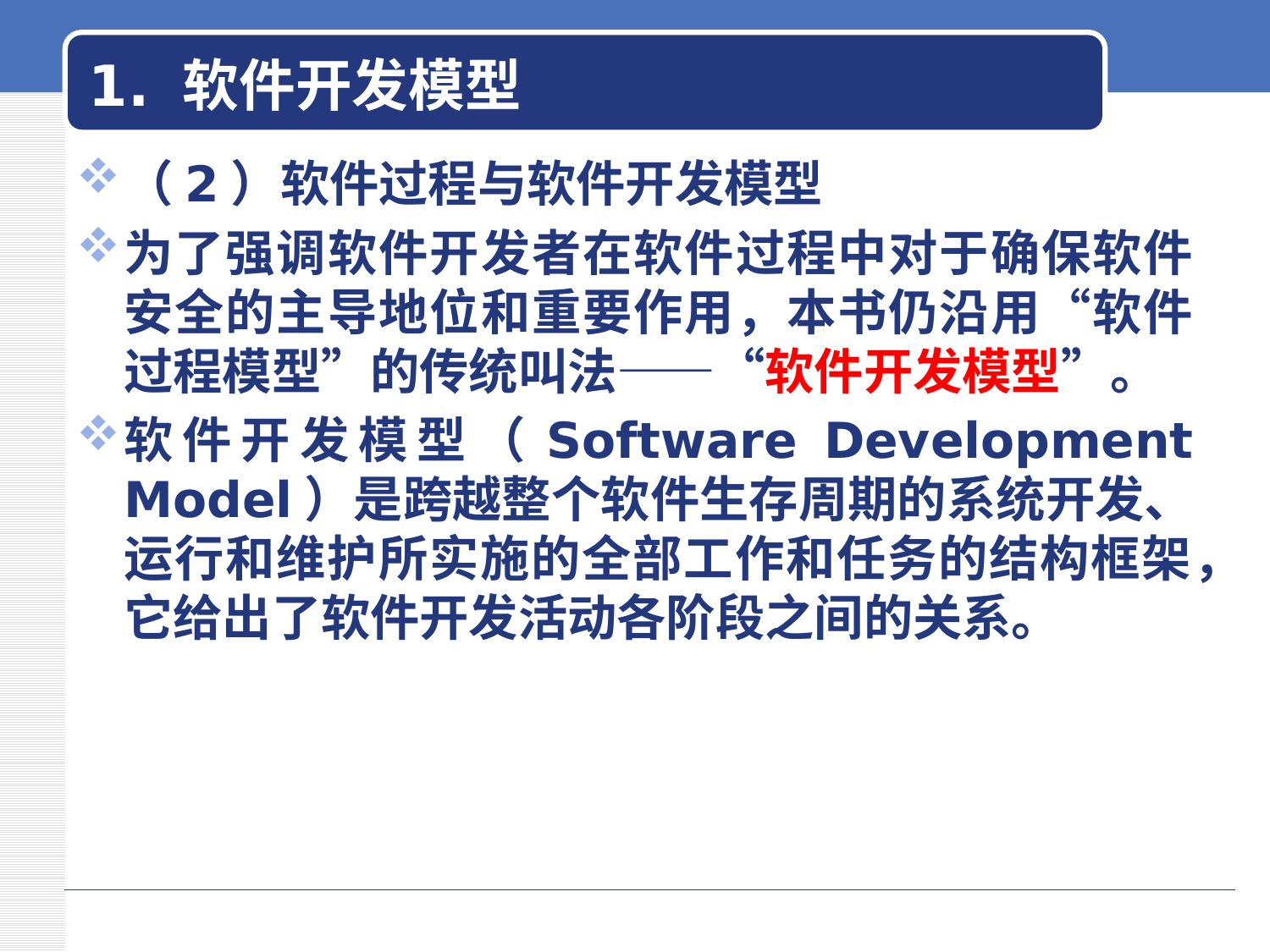

# 1. 软件开发模型
（2）软件过程与软件开发模型
为了强调软件开发者在软件过程中对于确保软件安全的主导地位和重要作用，本书仍沿用“软件过程模型”的传统叫法——“软件开发模型”。
软件开发模型（Software Development Model）是跨越整个软件生存周期的系统开发、运行和维护所实施的全部工作和任务的结构框架，它给出了软件开发活动各阶段之间的关系。